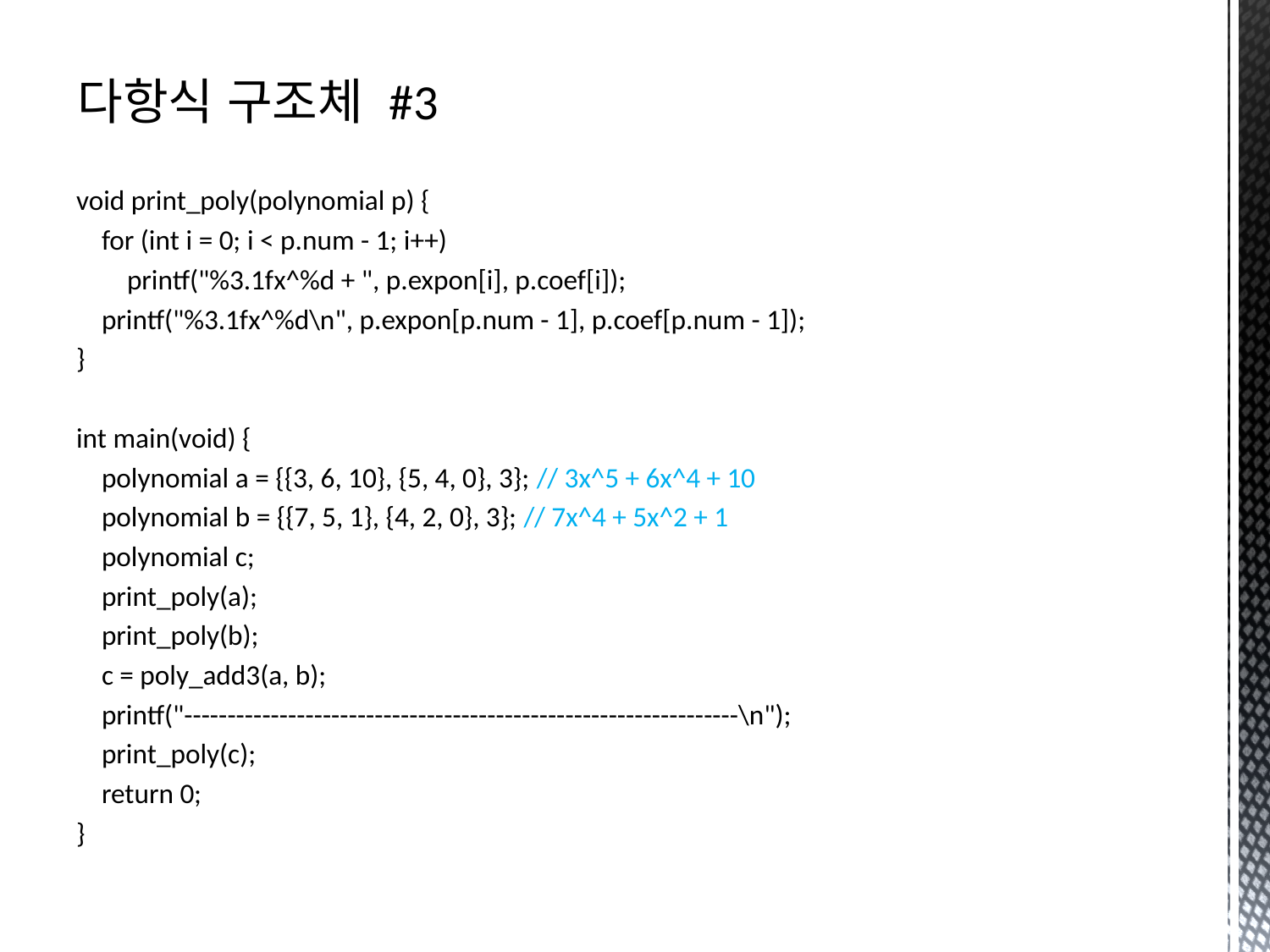

# 다항식 구조체 #3
void print_poly(polynomial p) {
    for (int i = 0; i < p.num - 1; i++)
        printf("%3.1fx^%d + ", p.expon[i], p.coef[i]);
    printf("%3.1fx^%d\n", p.expon[p.num - 1], p.coef[p.num - 1]);
}

int main(void) {
    polynomial a = {{3, 6, 10}, {5, 4, 0}, 3}; // 3x^5 + 6x^4 + 10
    polynomial b = {{7, 5, 1}, {4, 2, 0}, 3}; // 7x^4 + 5x^2 + 1
    polynomial c;
    print_poly(a);
    print_poly(b);
    c = poly_add3(a, b);
    printf("----------------------------------------------------------------\n");
    print_poly(c);
    return 0;
}